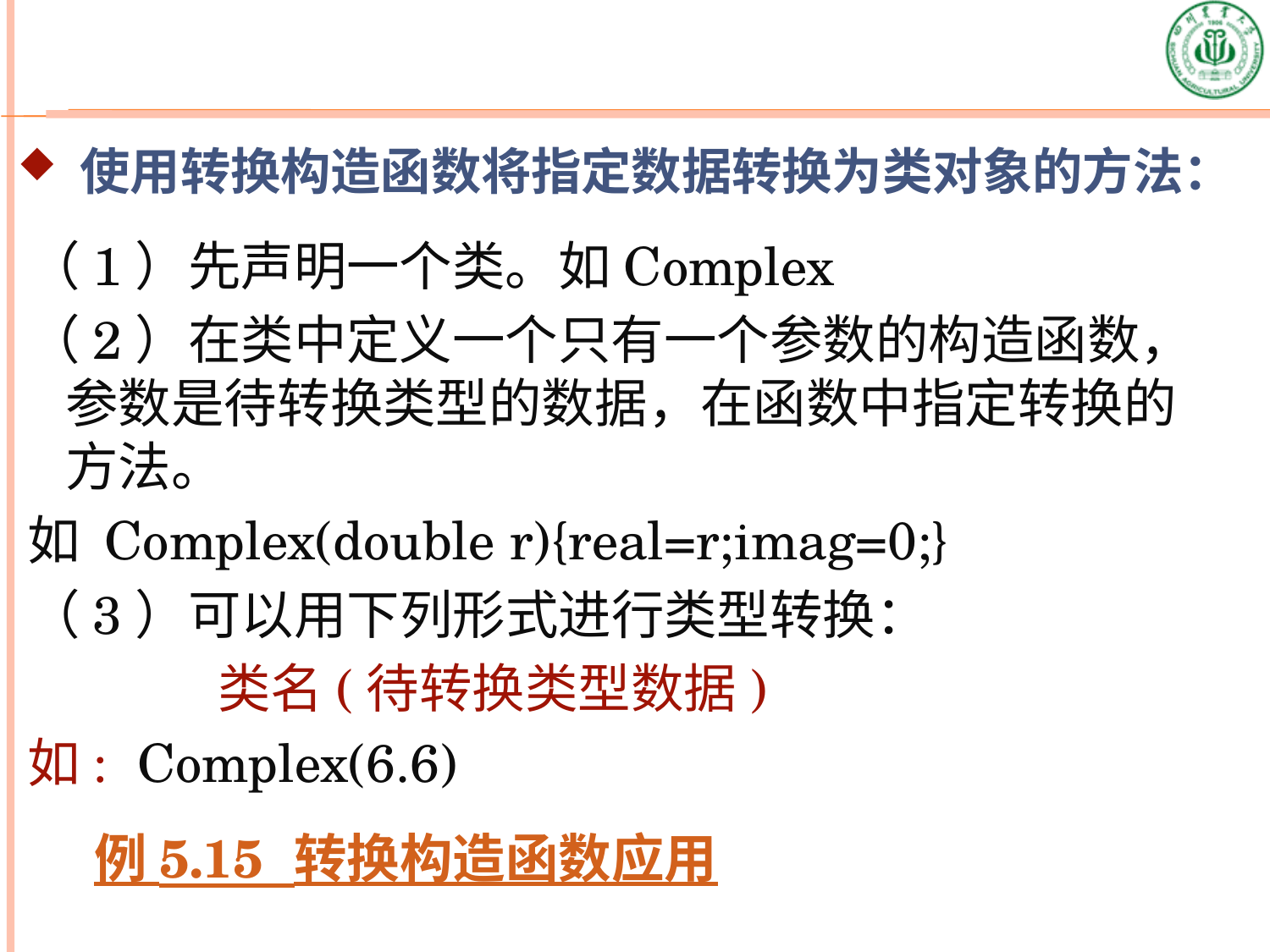

# 使用转换构造函数将指定数据转换为类对象的方法：
（1）先声明一个类。如Complex
（2）在类中定义一个只有一个参数的构造函数，参数是待转换类型的数据，在函数中指定转换的方法。
如 Complex(double r){real=r;imag=0;}
（3）可以用下列形式进行类型转换：
               类名(待转换类型数据)
如:  Complex(6.6)
例 5.15  转换构造函数应用